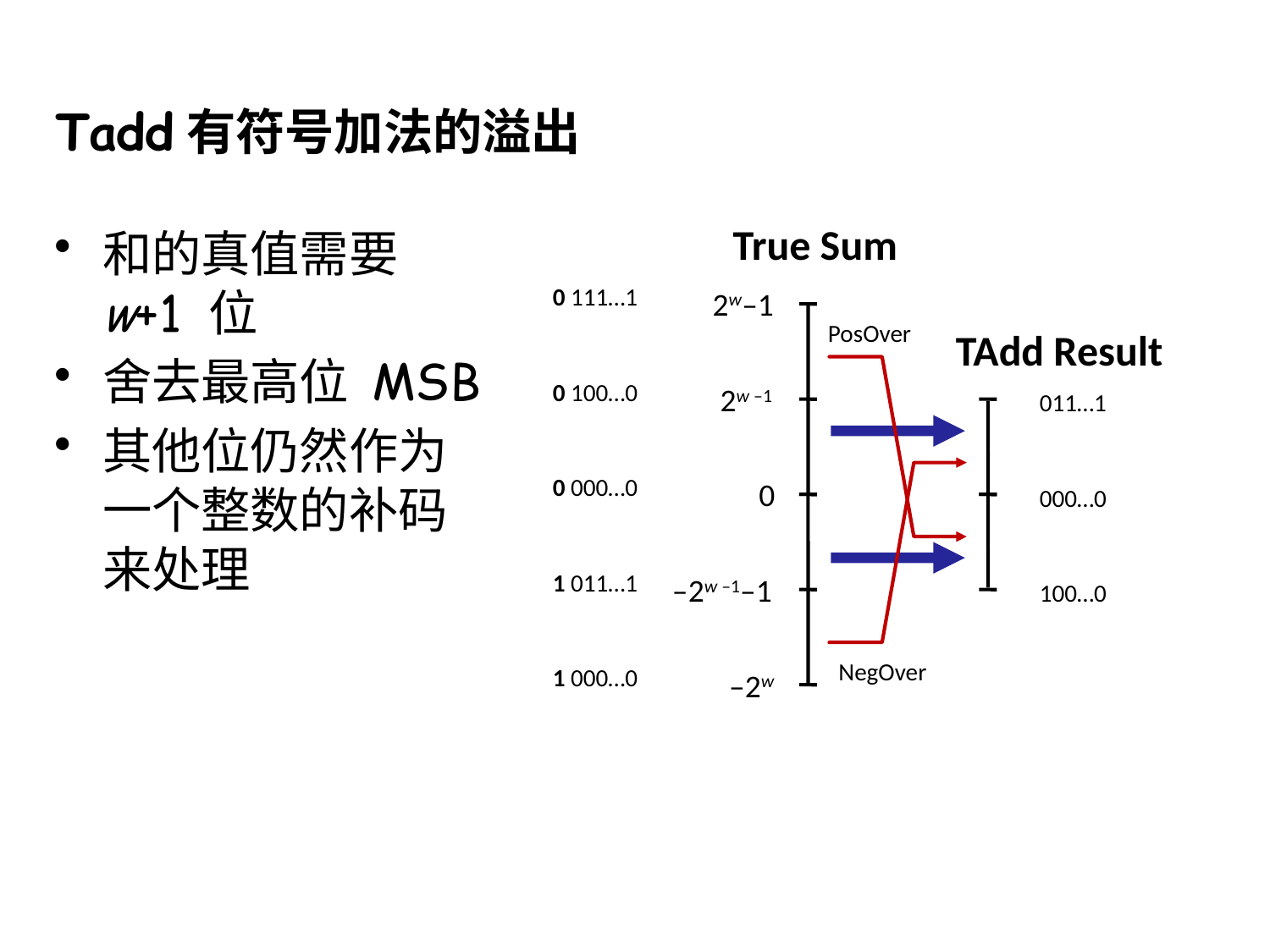

# Tadd有符号加法的溢出
True Sum
和的真值需要w+1 位
舍去最高位 MSB
其他位仍然作为一个整数的补码来处理
0 111…1
2w–1

PosOver
TAdd Result

0 100…0
2w –1
011…1

0 000…0
0
000…0

1 011…1
–2w –1–1
100…0

NegOver
1 000…0
–2w